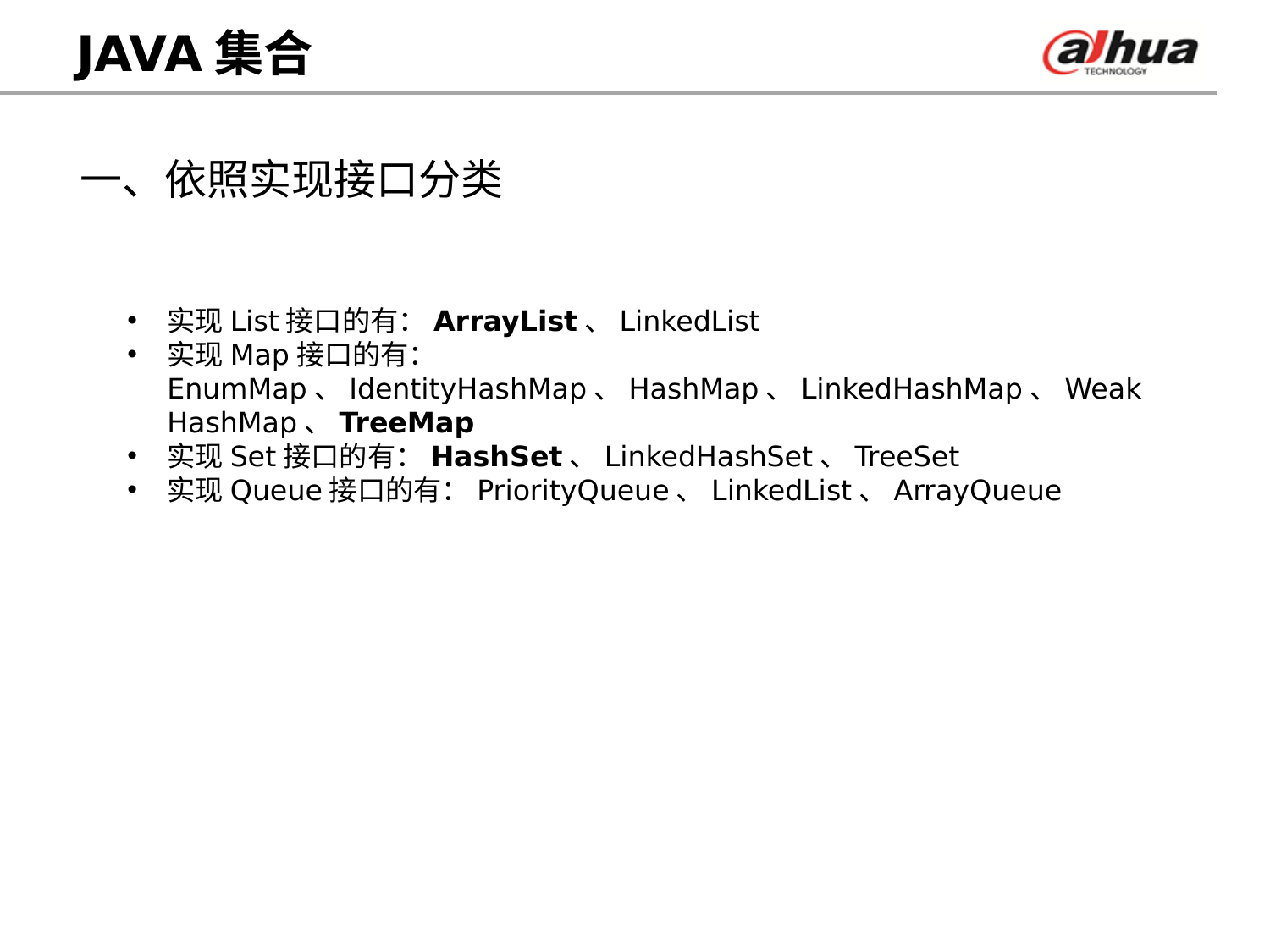

# JAVA集合
一、依照实现接口分类
实现List接口的有：ArrayList、LinkedList
实现Map接口的有：EnumMap、IdentityHashMap、HashMap、LinkedHashMap、WeakHashMap、TreeMap
实现Set接口的有：HashSet、LinkedHashSet、TreeSet
实现Queue接口的有：PriorityQueue、LinkedList、ArrayQueue